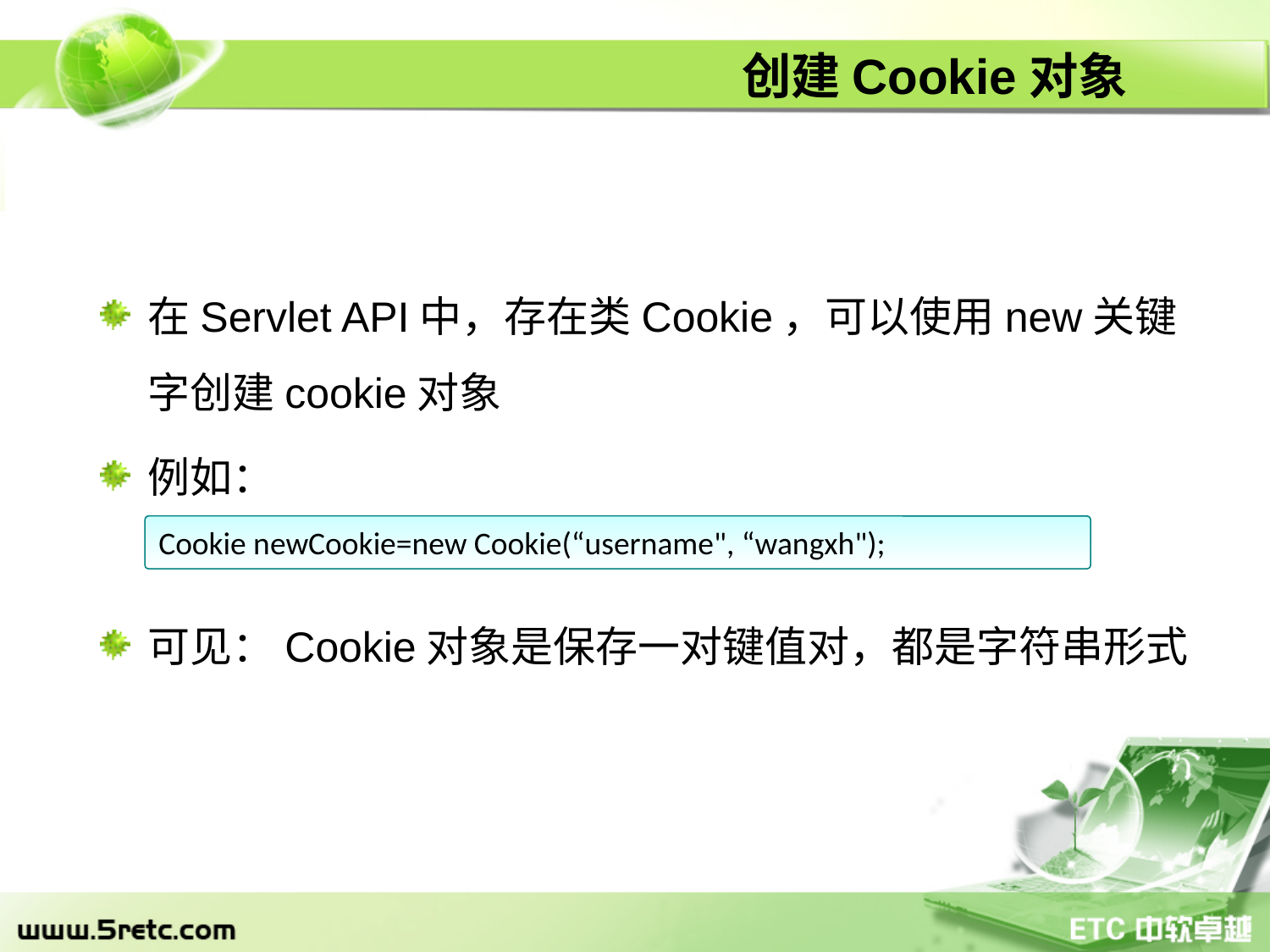

# 创建Cookie对象
在Servlet API中，存在类Cookie，可以使用new关键字创建cookie对象
例如：

可见：Cookie对象是保存一对键值对，都是字符串形式
Cookie newCookie=new Cookie(“username", “wangxh");